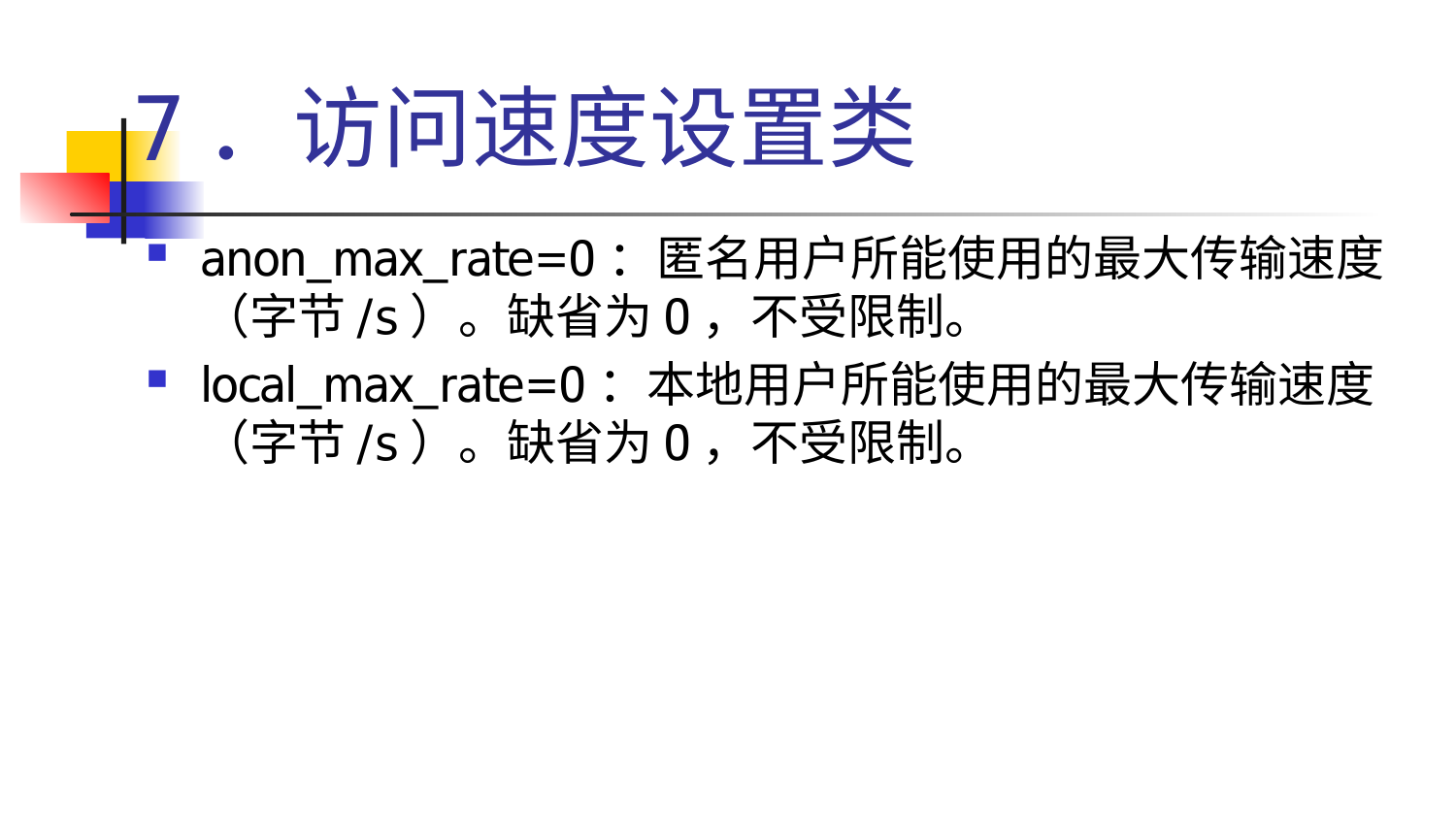

# 7．访问速度设置类
anon_max_rate=0：匿名用户所能使用的最大传输速度（字节/s）。缺省为0，不受限制。
local_max_rate=0：本地用户所能使用的最大传输速度（字节/s）。缺省为0，不受限制。